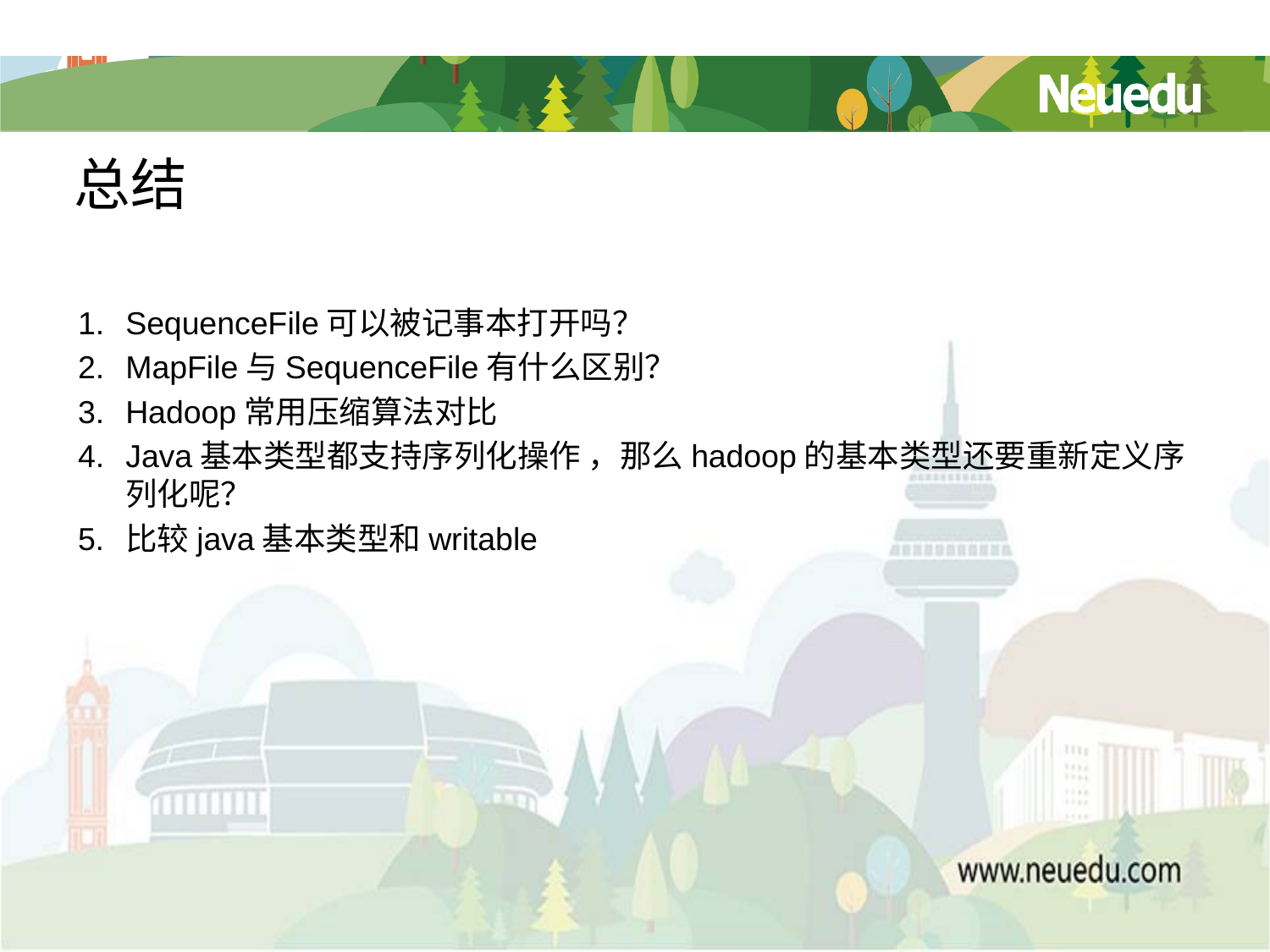

# 总结
SequenceFile可以被记事本打开吗？
MapFile与SequenceFile有什么区别？
Hadoop常用压缩算法对比
Java基本类型都支持序列化操作 ，那么hadoop的基本类型还要重新定义序列化呢？
比较java基本类型和writable